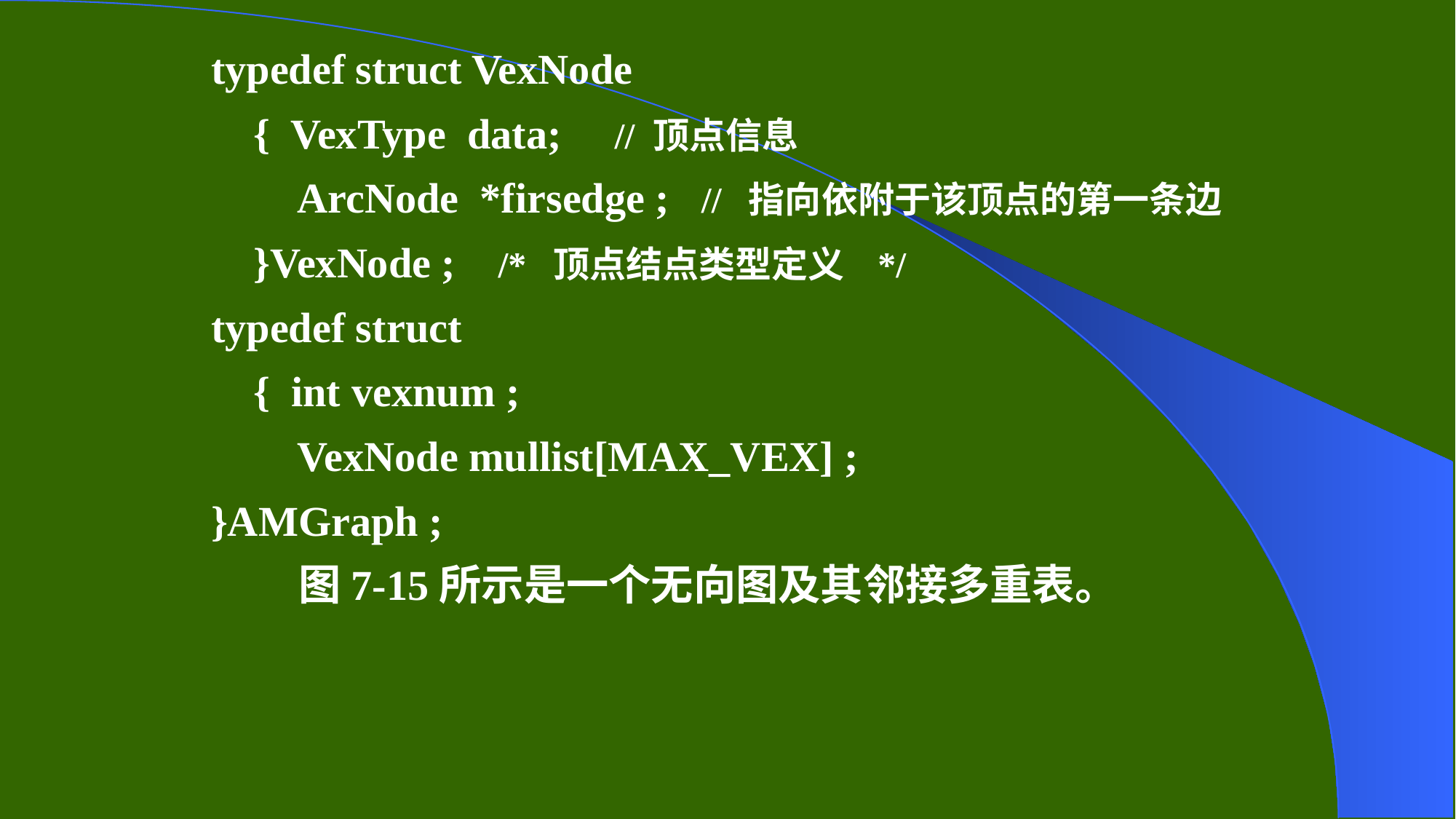

typedef struct VexNode
{  VexType  data;     // 顶点信息
ArcNode  *firsedge ;   //  指向依附于该顶点的第一条边
}VexNode ;    /*  顶点结点类型定义   */
typedef struct
{  int vexnum ;
VexNode mullist[MAX_VEX] ;
}AMGraph ;
        图7-15所示是一个无向图及其邻接多重表。